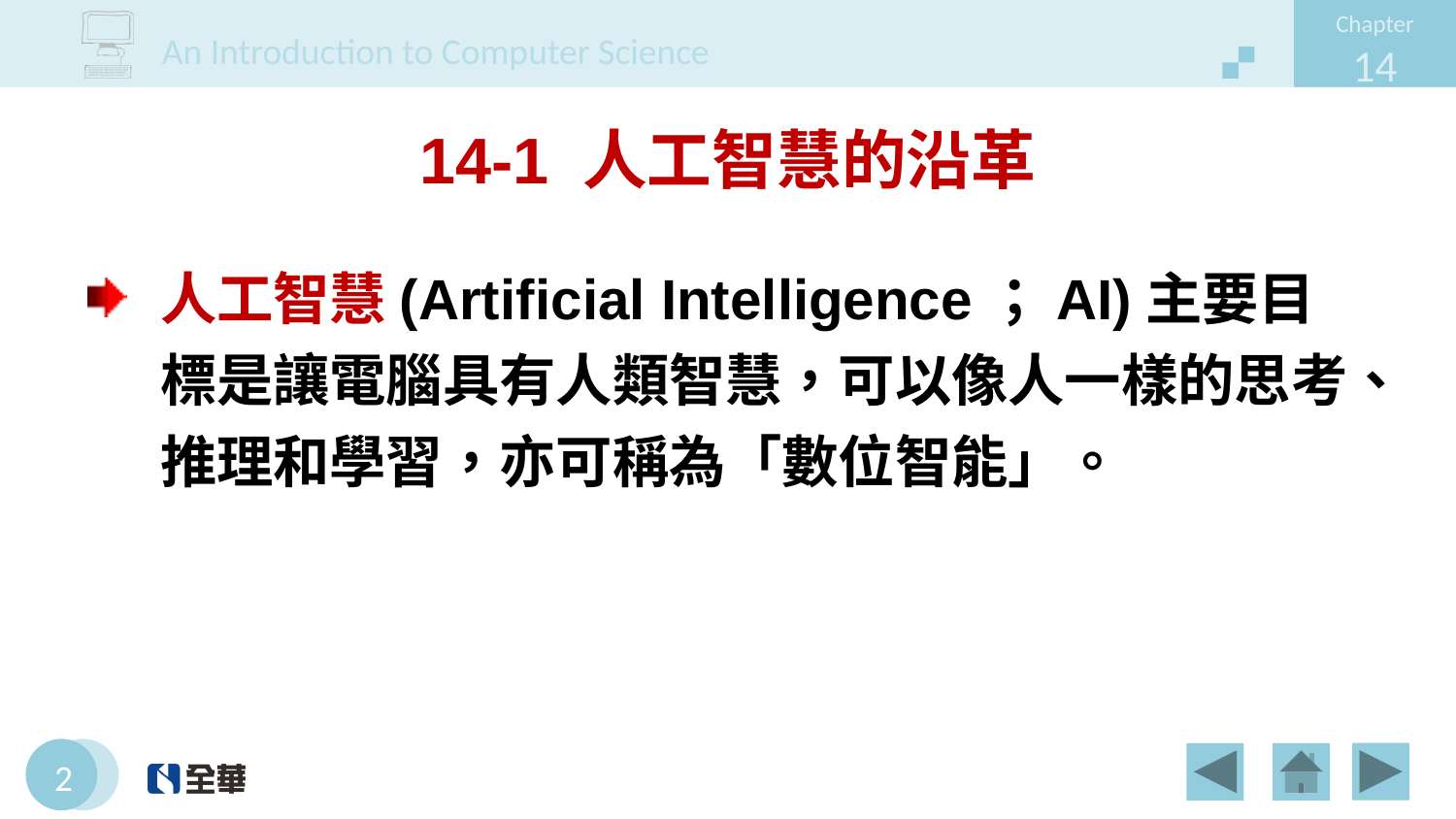

# 14-1 人工智慧的沿革
人工智慧(Artificial Intelligence；AI)主要目標是讓電腦具有人類智慧，可以像人一樣的思考、推理和學習，亦可稱為「數位智能」。